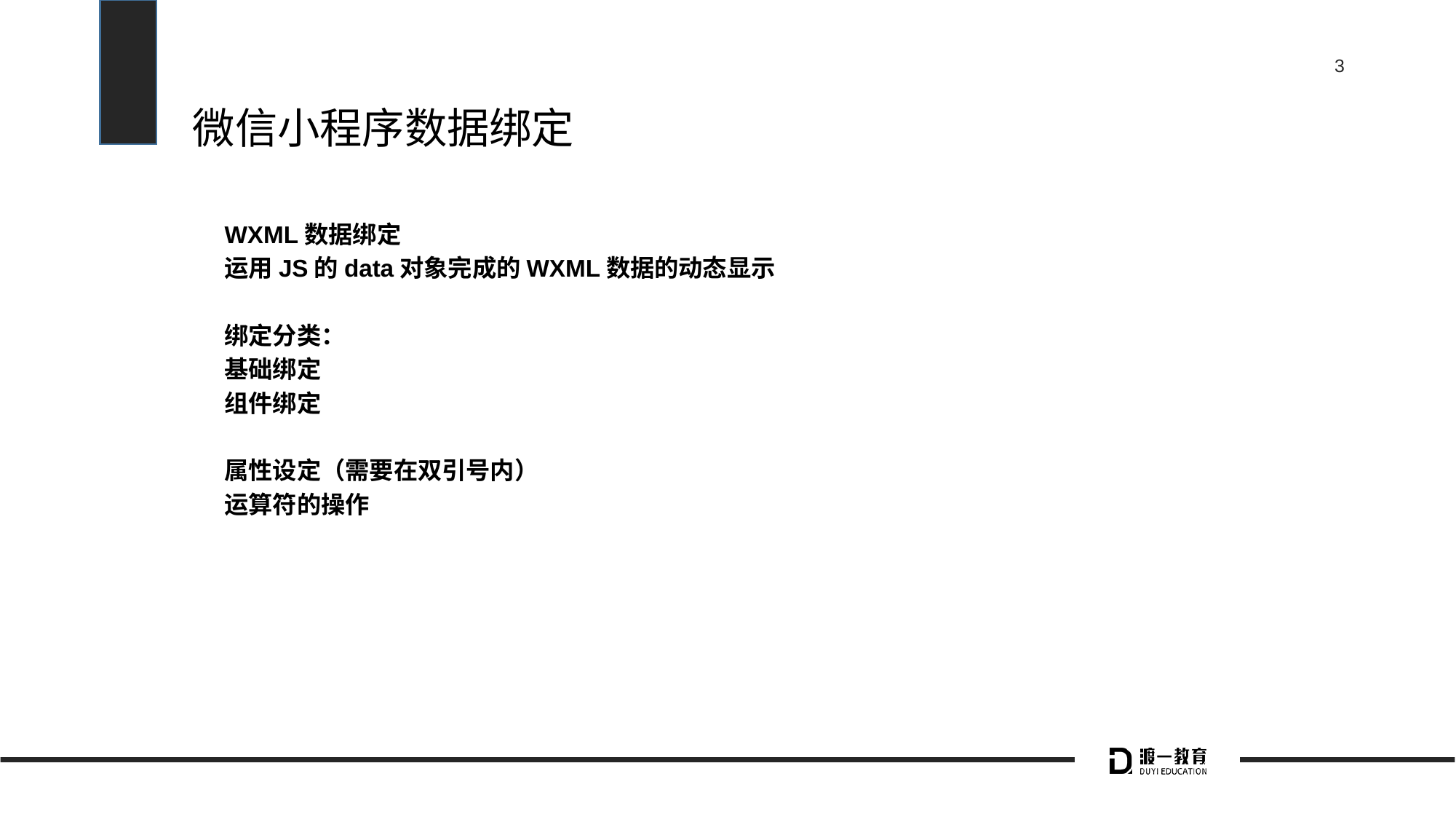

# 微信小程序数据绑定
WXML数据绑定
运用JS的data对象完成的WXML数据的动态显示

绑定分类：
基础绑定
组件绑定

属性设定（需要在双引号内）
运算符的操作